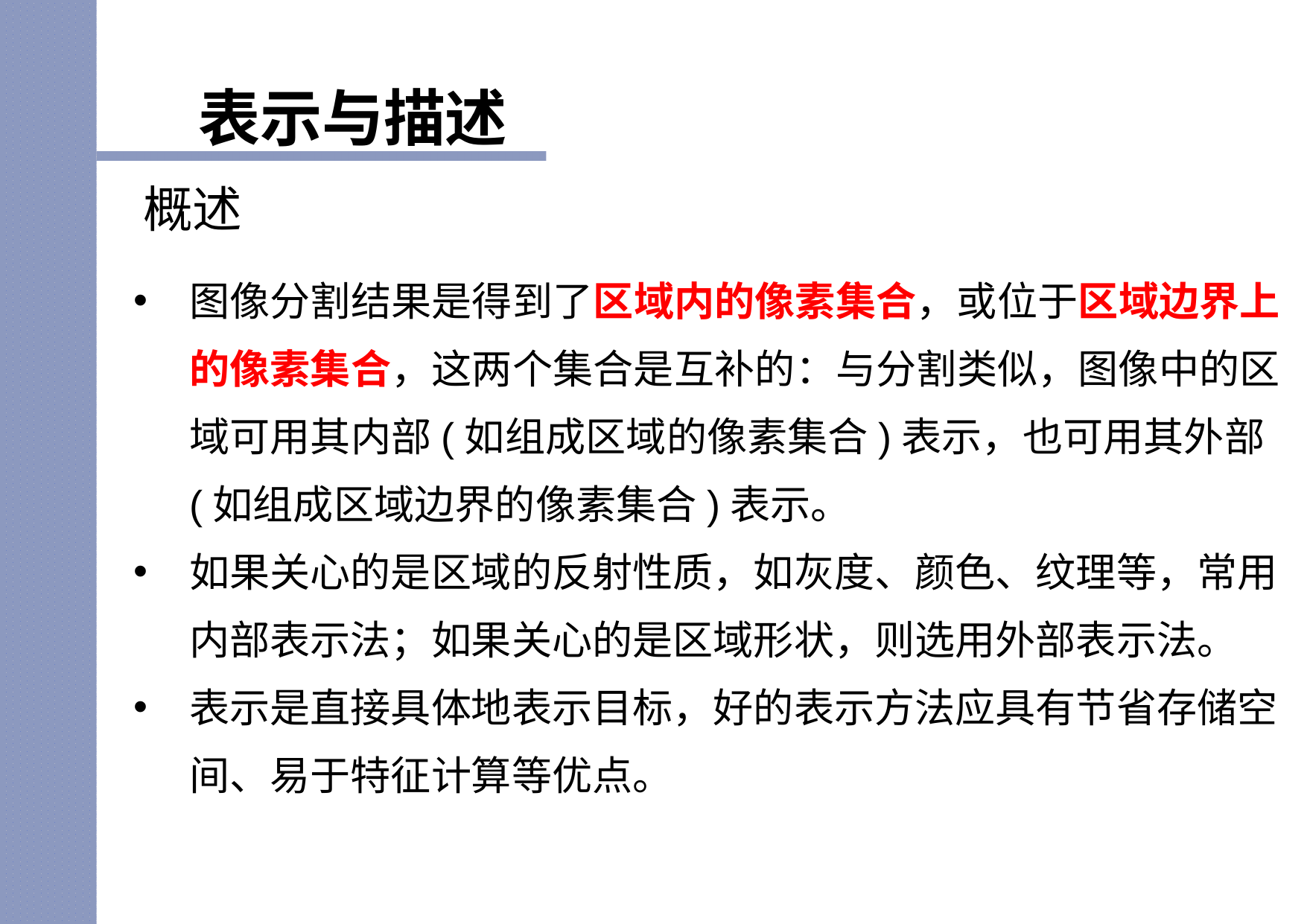

# 表示与描述
概述
图像分割结果是得到了区域内的像素集合，或位于区域边界上的像素集合，这两个集合是互补的：与分割类似，图像中的区域可用其内部(如组成区域的像素集合)表示，也可用其外部(如组成区域边界的像素集合)表示。
如果关心的是区域的反射性质，如灰度、颜色、纹理等，常用内部表示法；如果关心的是区域形状，则选用外部表示法。
表示是直接具体地表示目标，好的表示方法应具有节省存储空间、易于特征计算等优点。